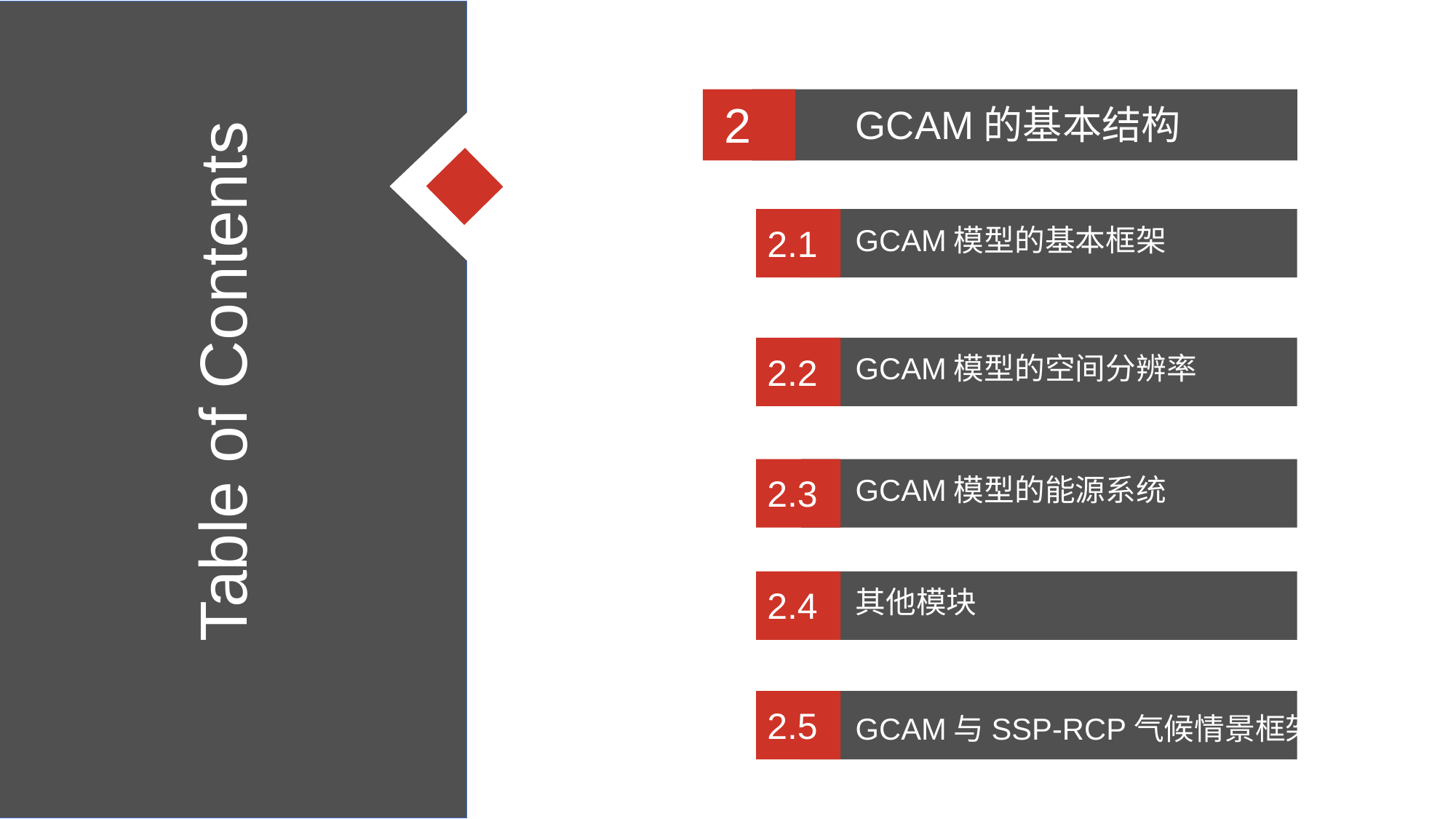

2

GCAM的基本结构

2.1
GCAM模型的基本框架
Table of Contents

2.2
GCAM模型的空间分辨率

2.3
GCAM模型的能源系统

2.4
其他模块

2.5
GCAM与SSP-RCP气候情景框架